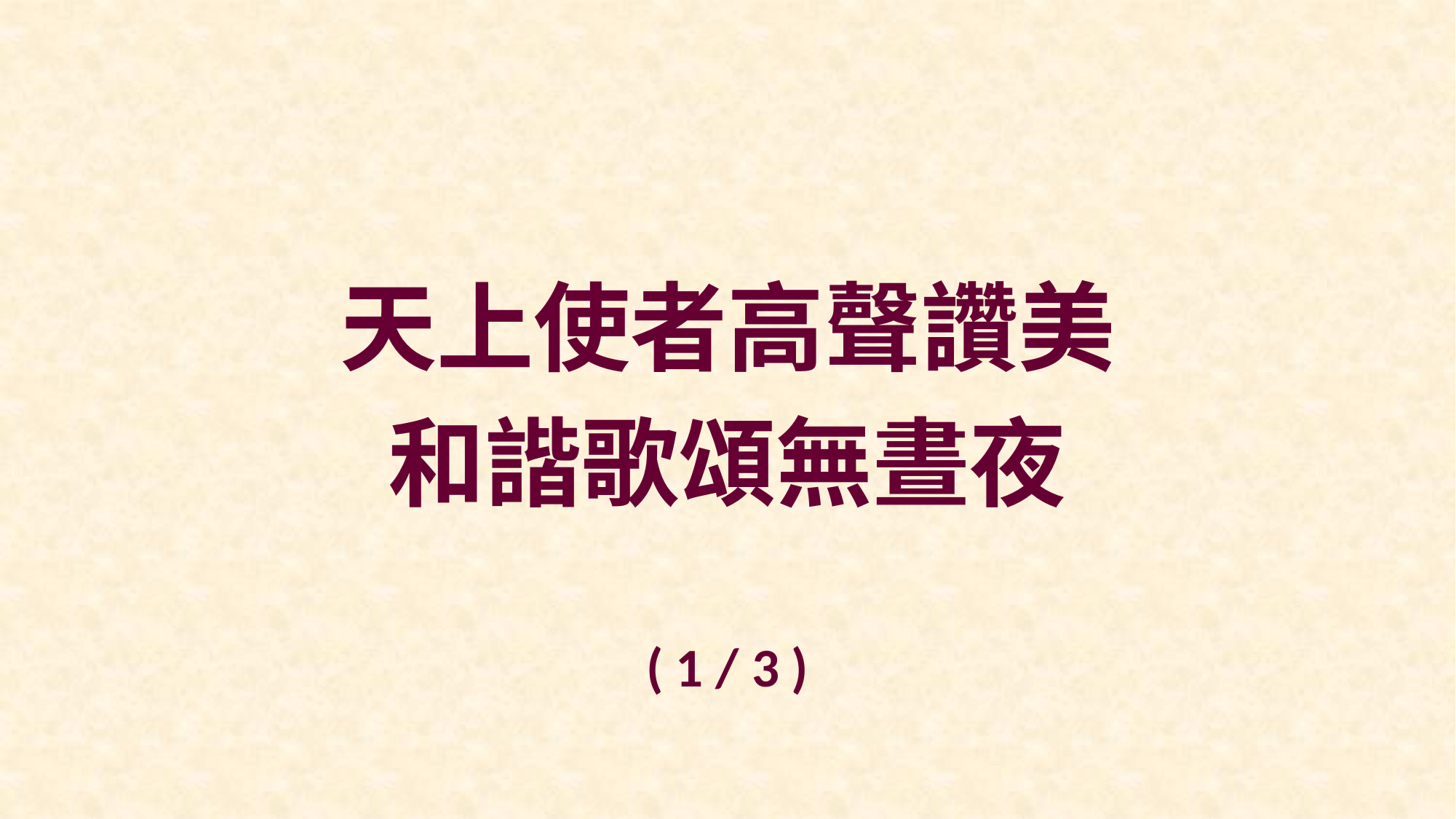

天上使者高聲讚美
和諧歌頌無晝夜
( 1 / 3 )